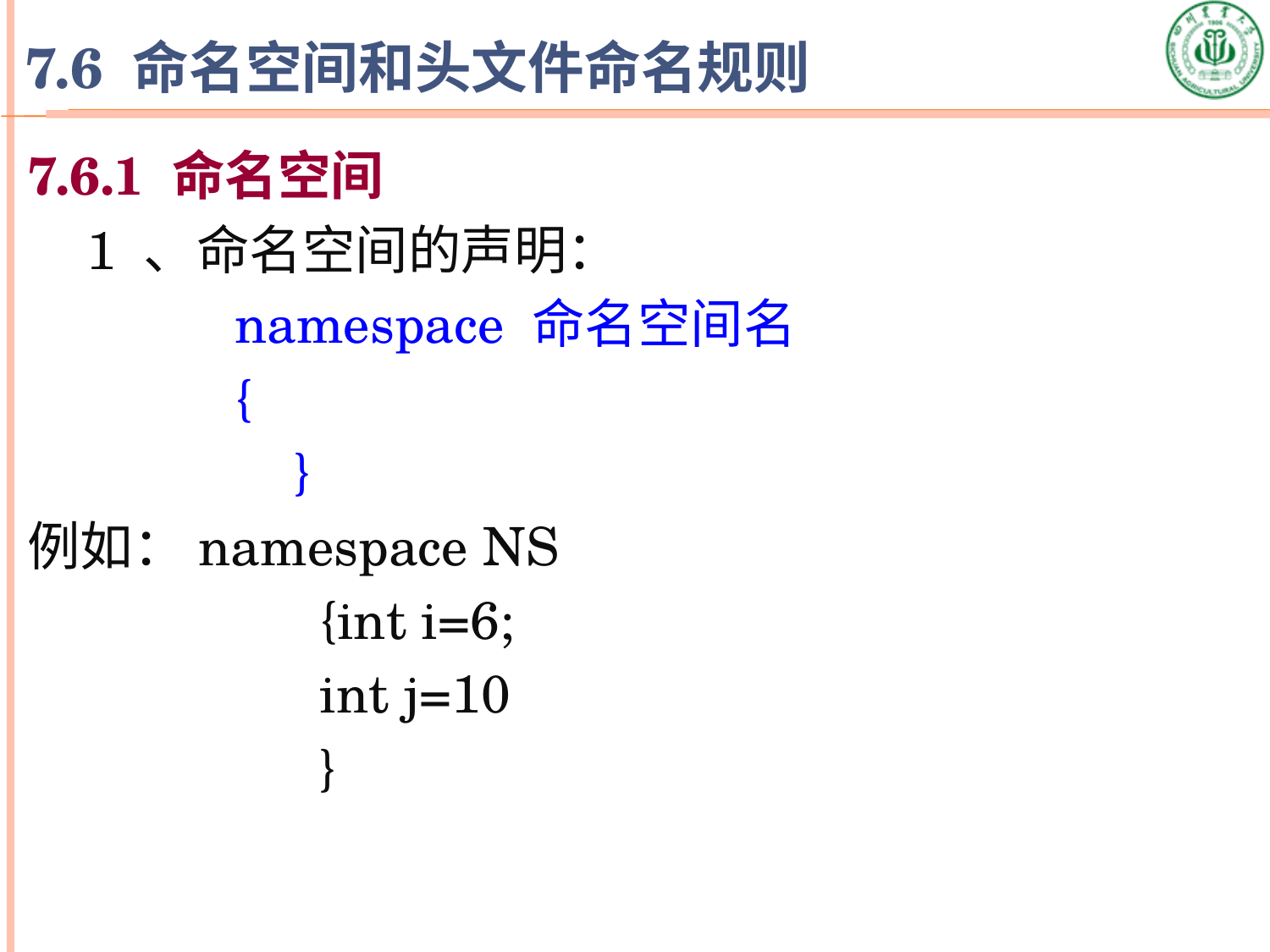

# 7.6 命名空间和头文件命名规则
7.6.1 命名空间
    1 、命名空间的声明：
              namespace 命名空间名
              {
                  }
例如：namespace NS
			{int i=6;
			int j=10
			}